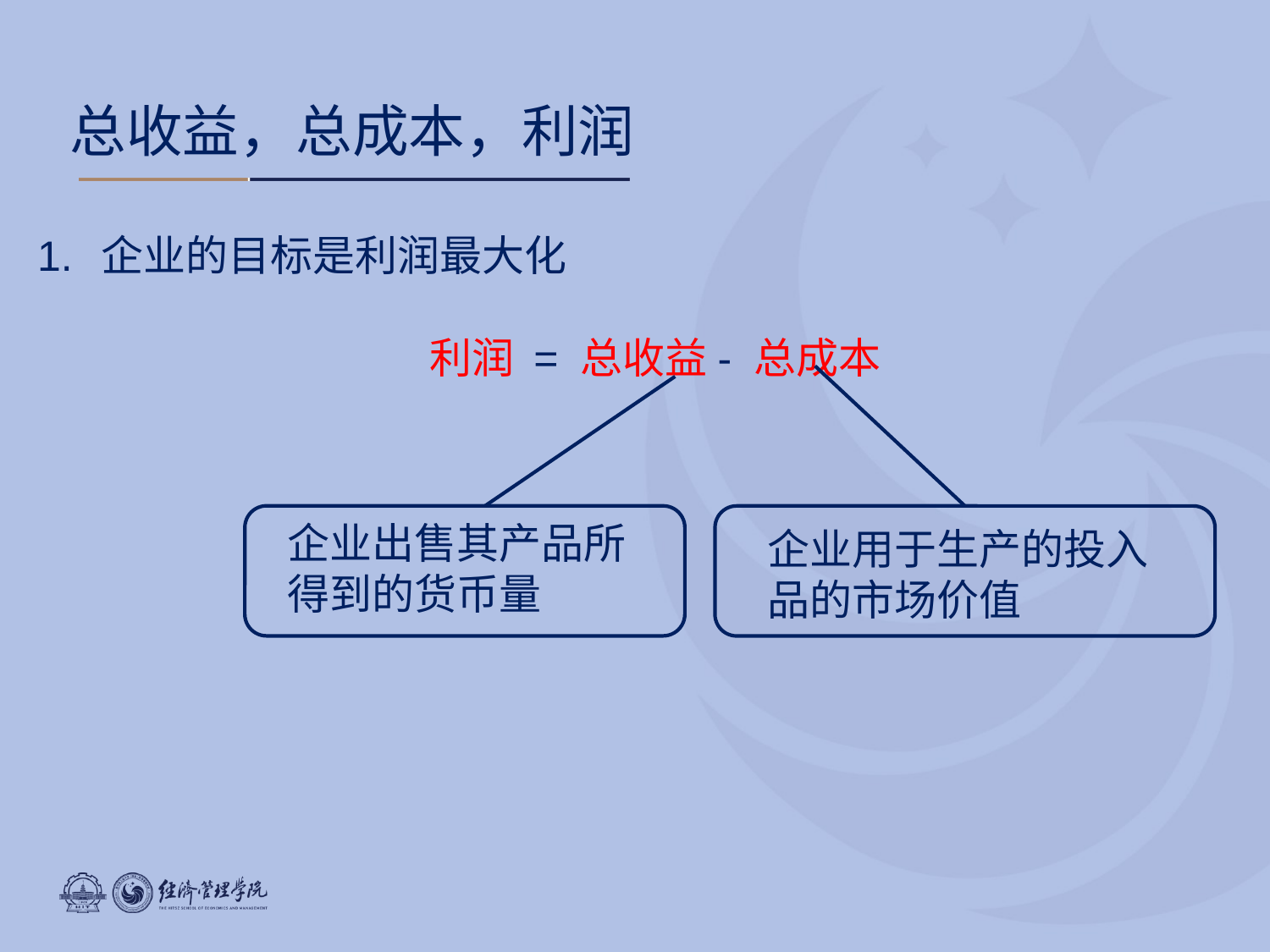

总收益，总成本，利润
企业的目标是利润最大化
利润 = 总收益- 总成本

企业出售其产品所得到的货币量
企业用于生产的投入品的市场价值